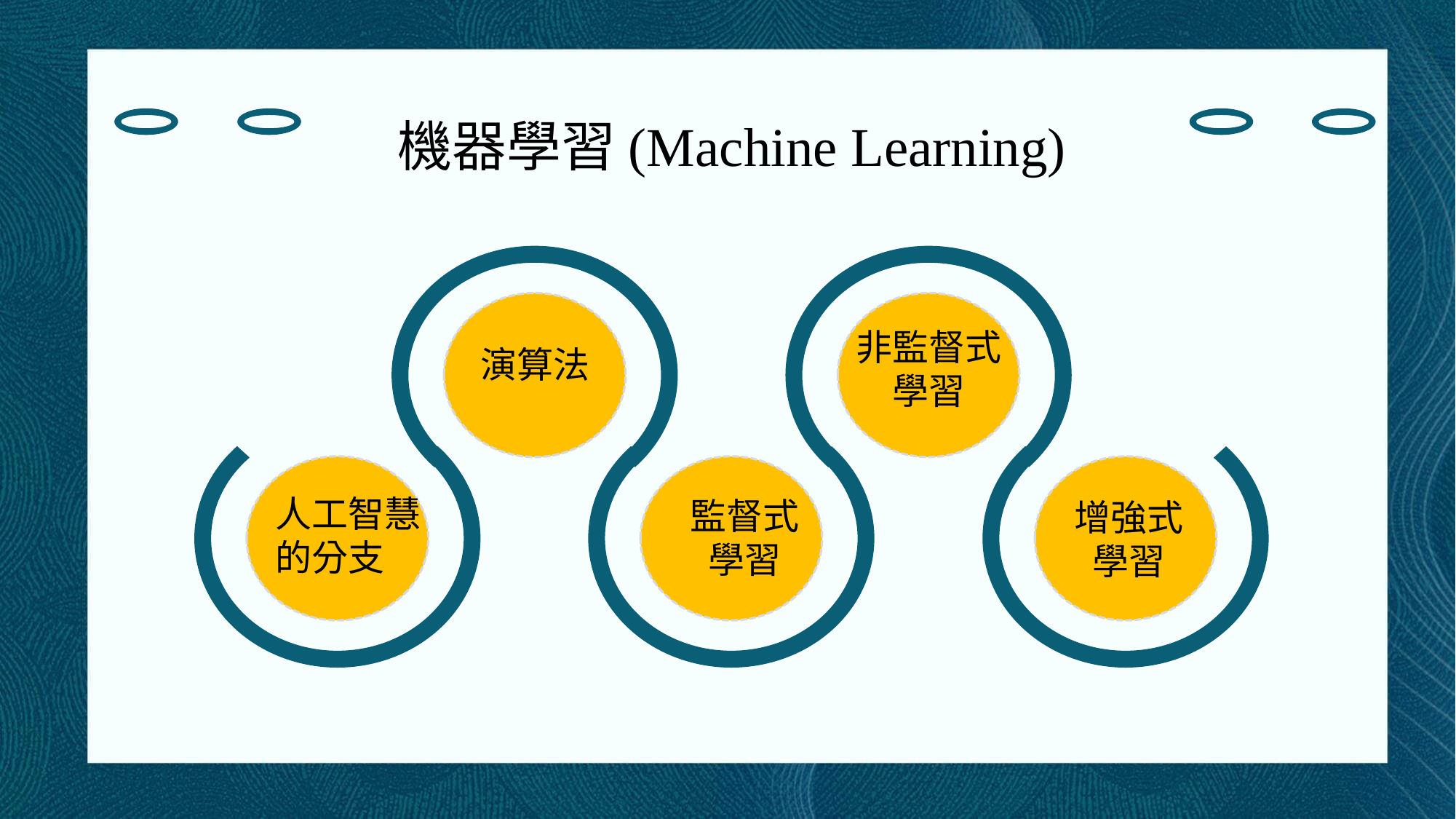

機器學習 (Machine Learning)

非監督式
學習
演算法
人工智慧
的分支
監督式
學習
增強式
學習